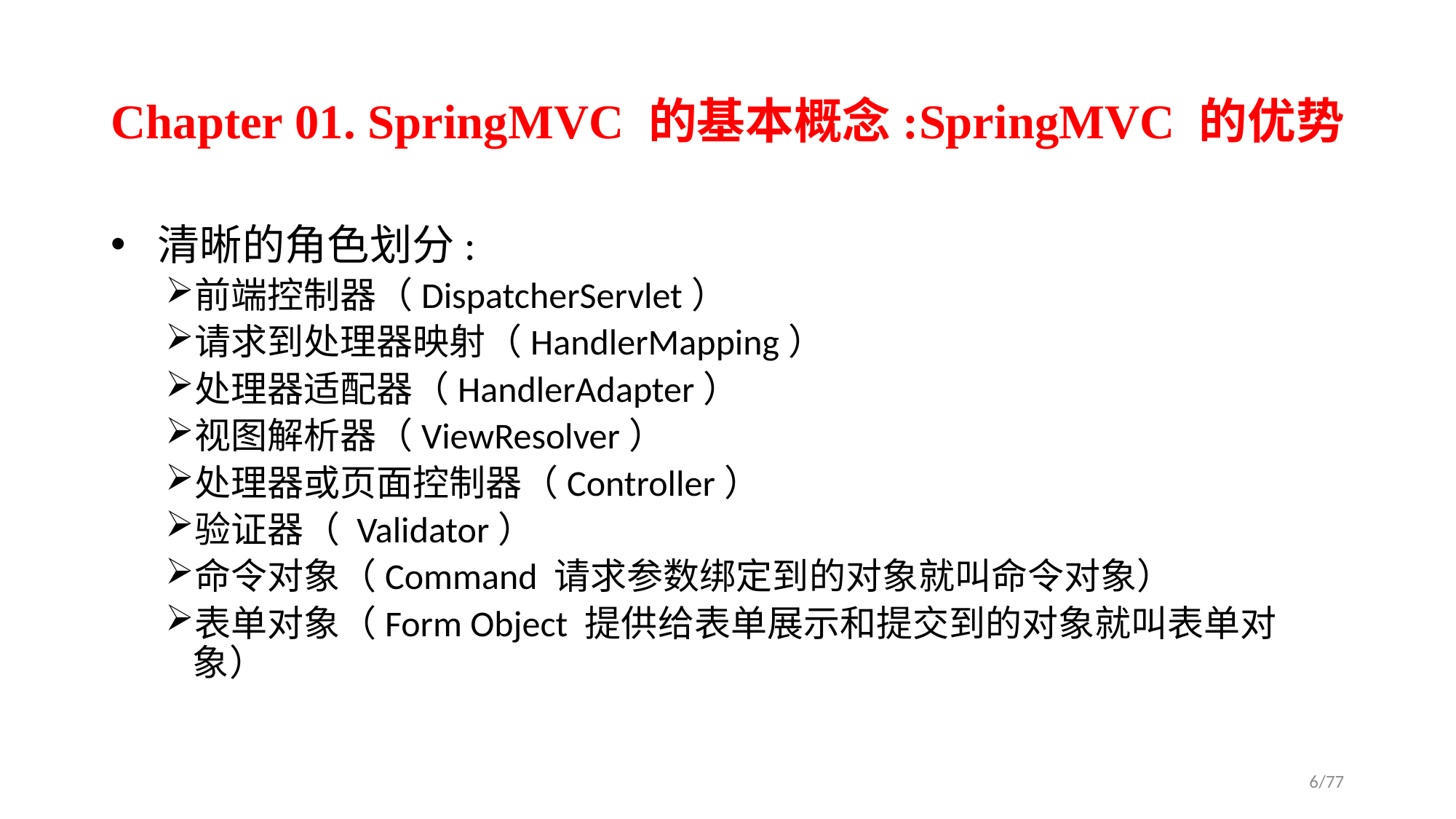

# Chapter 01. SpringMVC 的基本概念:SpringMVC 的优势
 清晰的角色划分:
前端控制器（DispatcherServlet）
请求到处理器映射（HandlerMapping）
处理器适配器（HandlerAdapter）
视图解析器（ViewResolver）
处理器或页面控制器（Controller）
验证器（ Validator）
命令对象（Command 请求参数绑定到的对象就叫命令对象）
表单对象（Form Object 提供给表单展示和提交到的对象就叫表单对象）
6